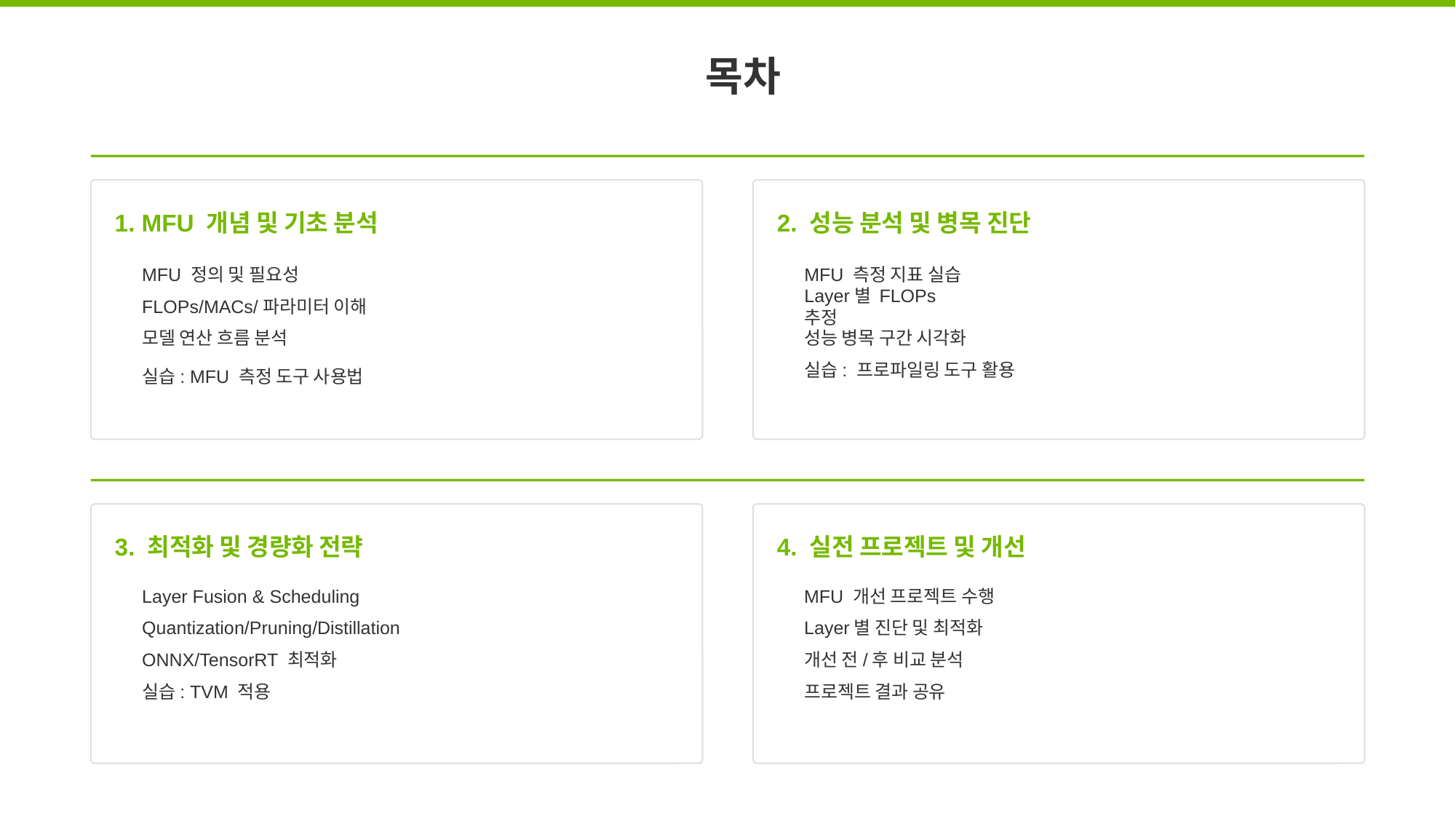

목차

1. MFU 개념 및 기초 분석
2. 성능 분석 및 병목 진단
MFU 정의 및 필요성
MFU 측정 지표 실습
FLOPs/MACs/파라미터 이해
Layer별 FLOPs 추정
모델 연산 흐름 분석
성능 병목 구간 시각화
실습: 프로파일링 도구 활용
실습: MFU 측정 도구 사용법

3. 최적화 및 경량화 전략
4. 실전 프로젝트 및 개선
Layer Fusion & Scheduling
MFU 개선 프로젝트 수행
Quantization/Pruning/Distillation
Layer별 진단 및 최적화
ONNX/TensorRT 최적화
개선 전/후 비교 분석
실습: TVM 적용
프로젝트 결과 공유